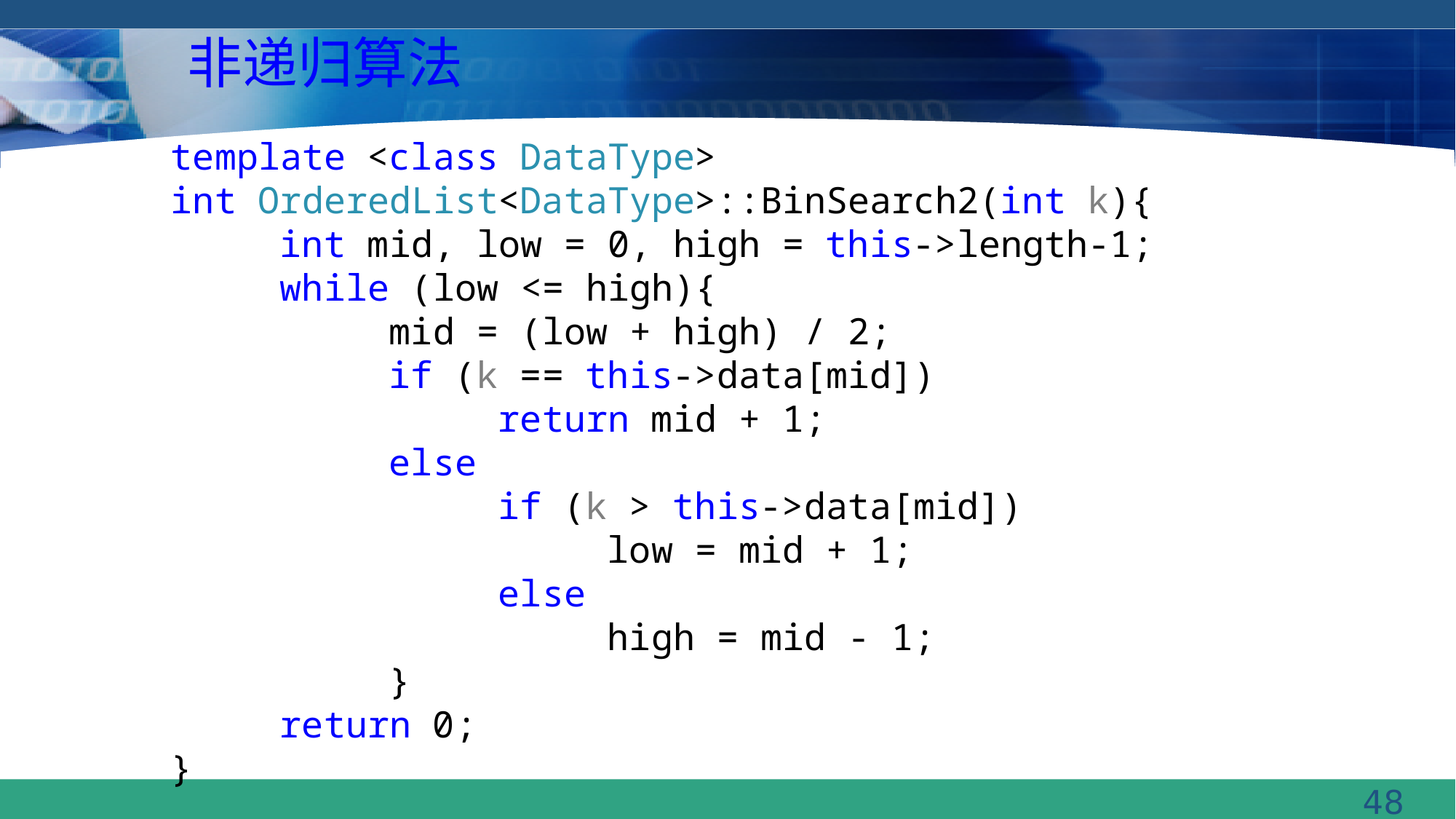

# 非递归算法
template <class DataType>
int OrderedList<DataType>::BinSearch2(int k){
	int mid, low = 0, high = this->length-1;
	while (low <= high){
		mid = (low + high) / 2;
		if (k == this->data[mid])
			return mid + 1;
		else
			if (k > this->data[mid])
				low = mid + 1;
			else
				high = mid - 1;
		}
	return 0;
}